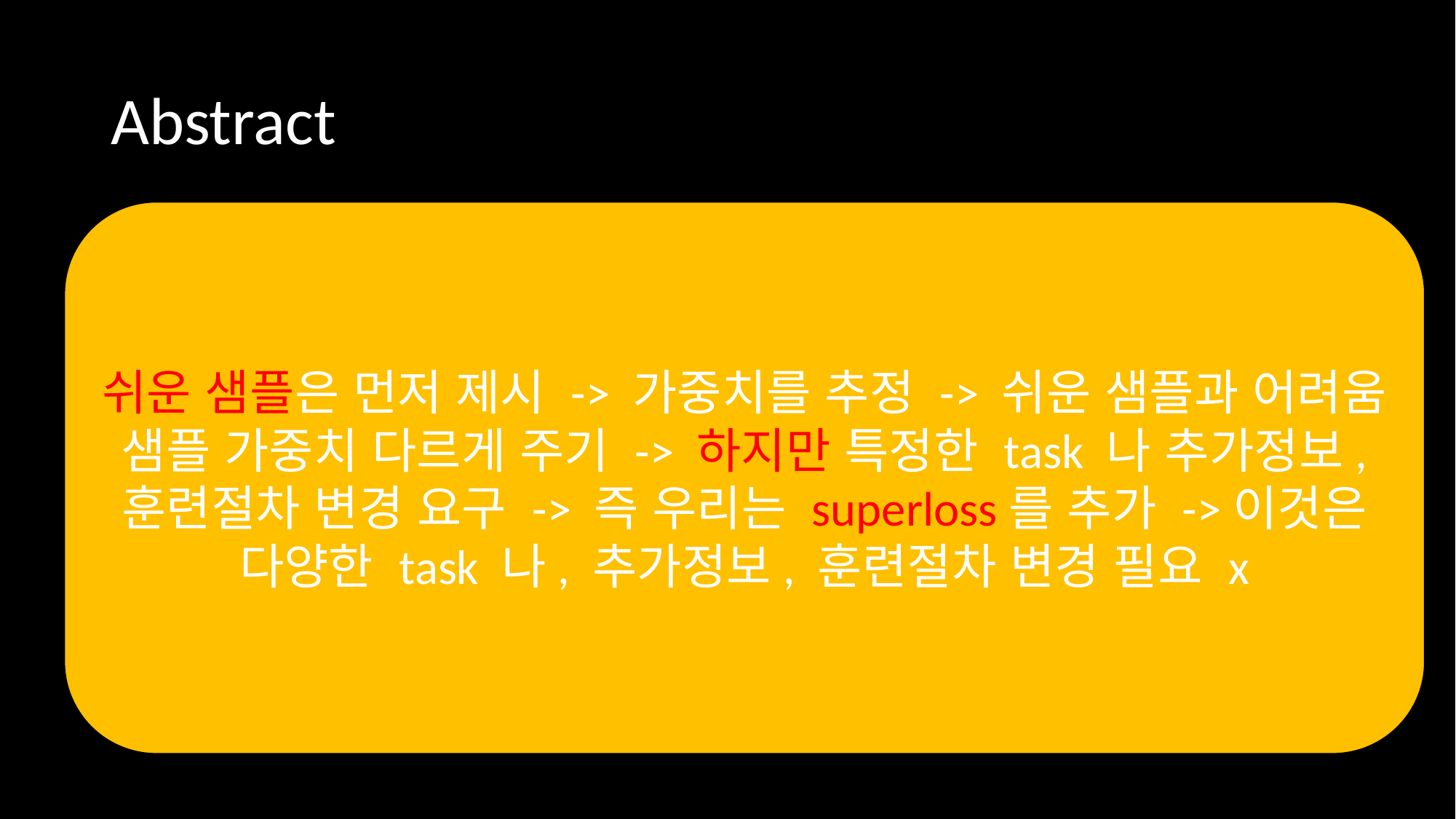

# Abstract
쉬운 샘플은 먼저 제시 -> 가중치를 추정 -> 쉬운 샘플과 어려움 샘플 가중치 다르게 주기 -> 하지만 특정한 task 나 추가정보, 훈련절차 변경 요구 -> 즉 우리는 superloss를 추가 ->이것은 다양한 task 나, 추가정보, 훈련절차 변경 필요 x